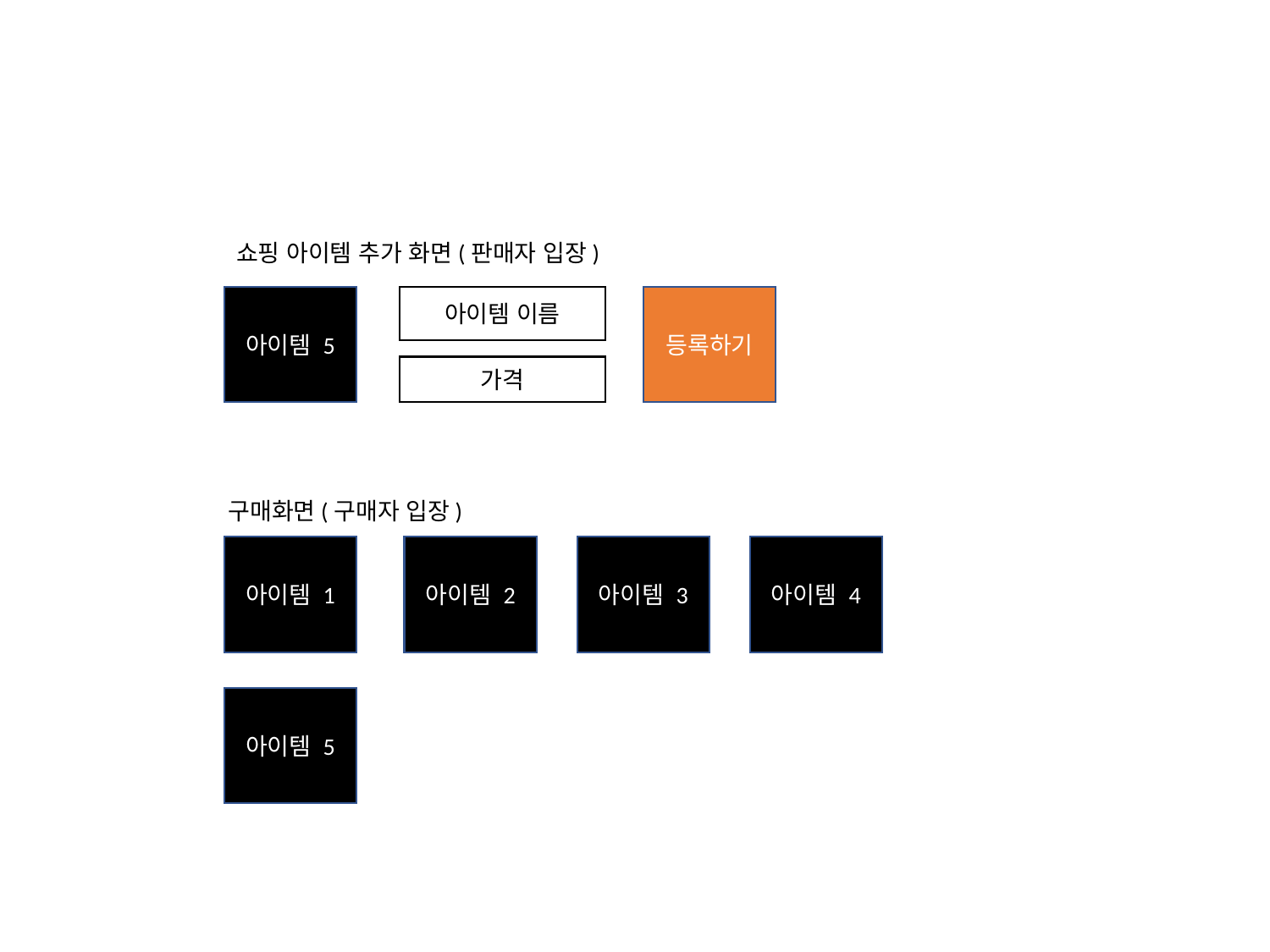

쇼핑 아이템 추가 화면(판매자 입장)
아이템 5
아이템 이름
등록하기
가격
구매화면(구매자 입장)
아이템 1
아이템 2
아이템 3
아이템 4
아이템 5